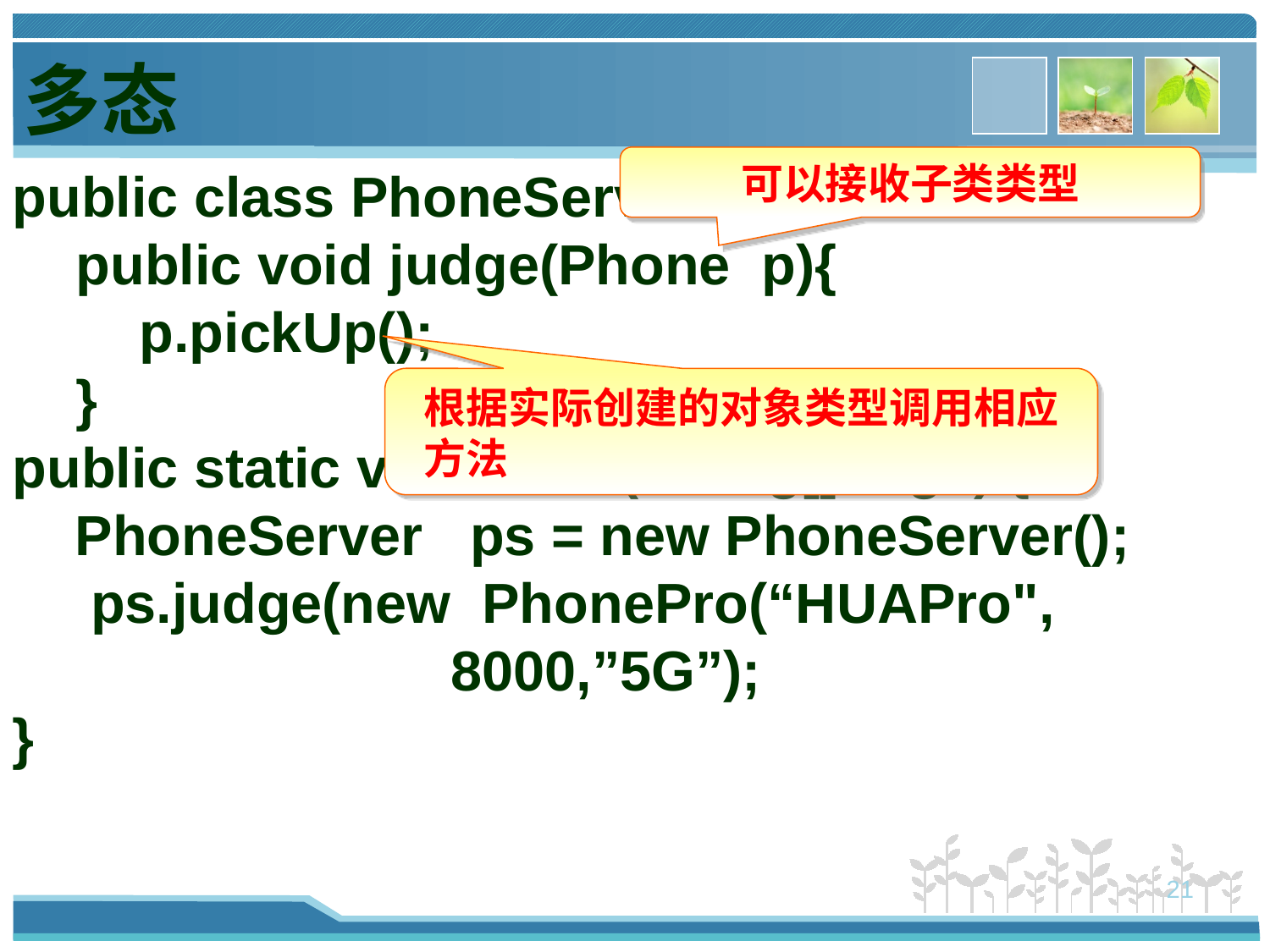

多态
可以接收子类类型
public class PhoneServer {
public void judge(Phone  p){
p.pickUp();
}
public static void main(String[] args) {
    PhoneServer   ps = new PhoneServer();
     ps.judge(new  PhonePro(“HUAPro",
                            8000,”5G”);
}

根据实际创建的对象类型调用相应方法

21